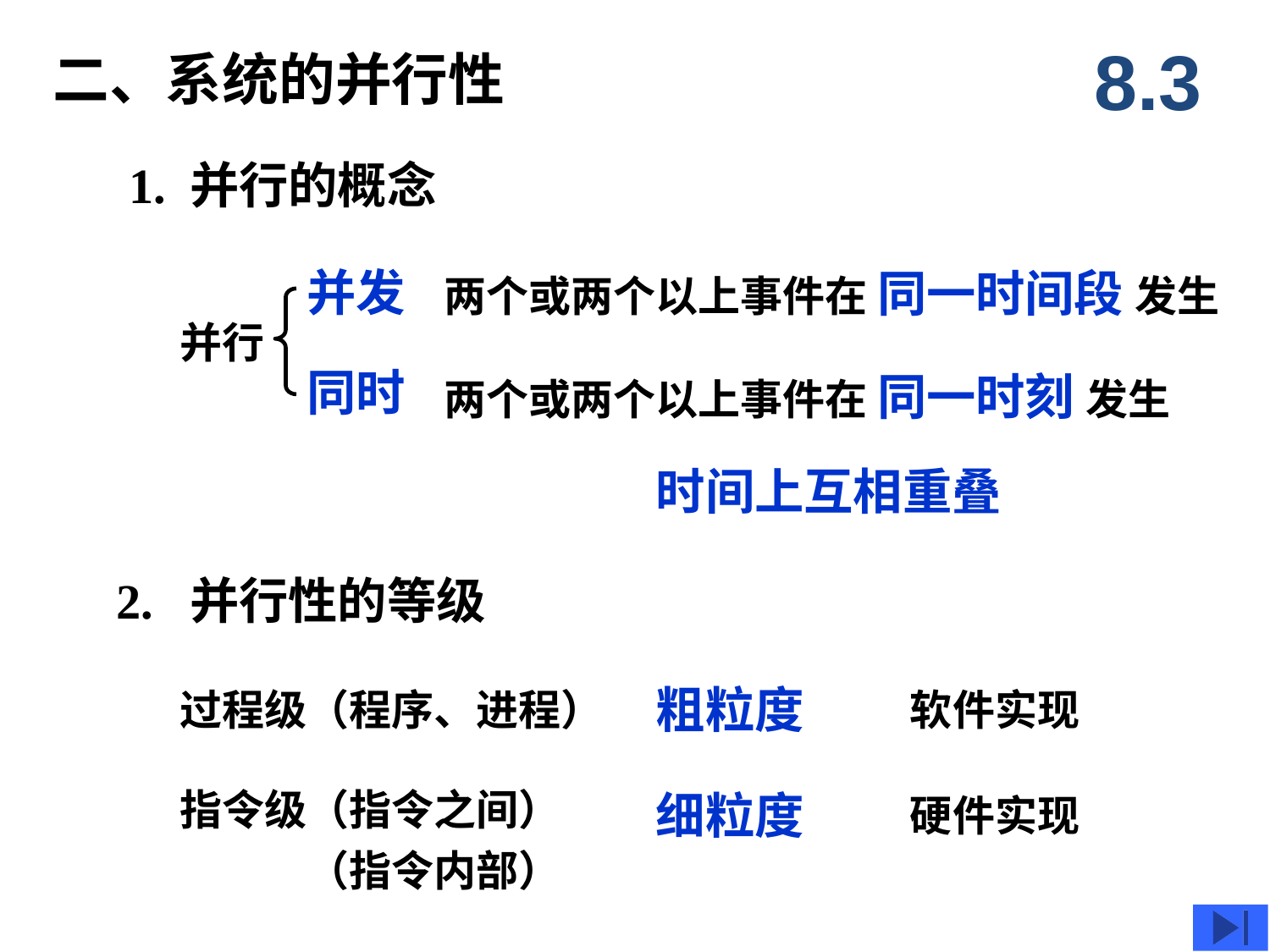

8.3
二、系统的并行性
1. 并行的概念
并发
同时
两个或两个以上事件在 同一时间段 发生

并行
两个或两个以上事件在 同一时刻 发生
时间上互相重叠
2.  并行性的等级
过程级（程序、进程）
粗粒度
软件实现

细粒度
硬件实现
指令级（指令之间）
　　　（指令内部）